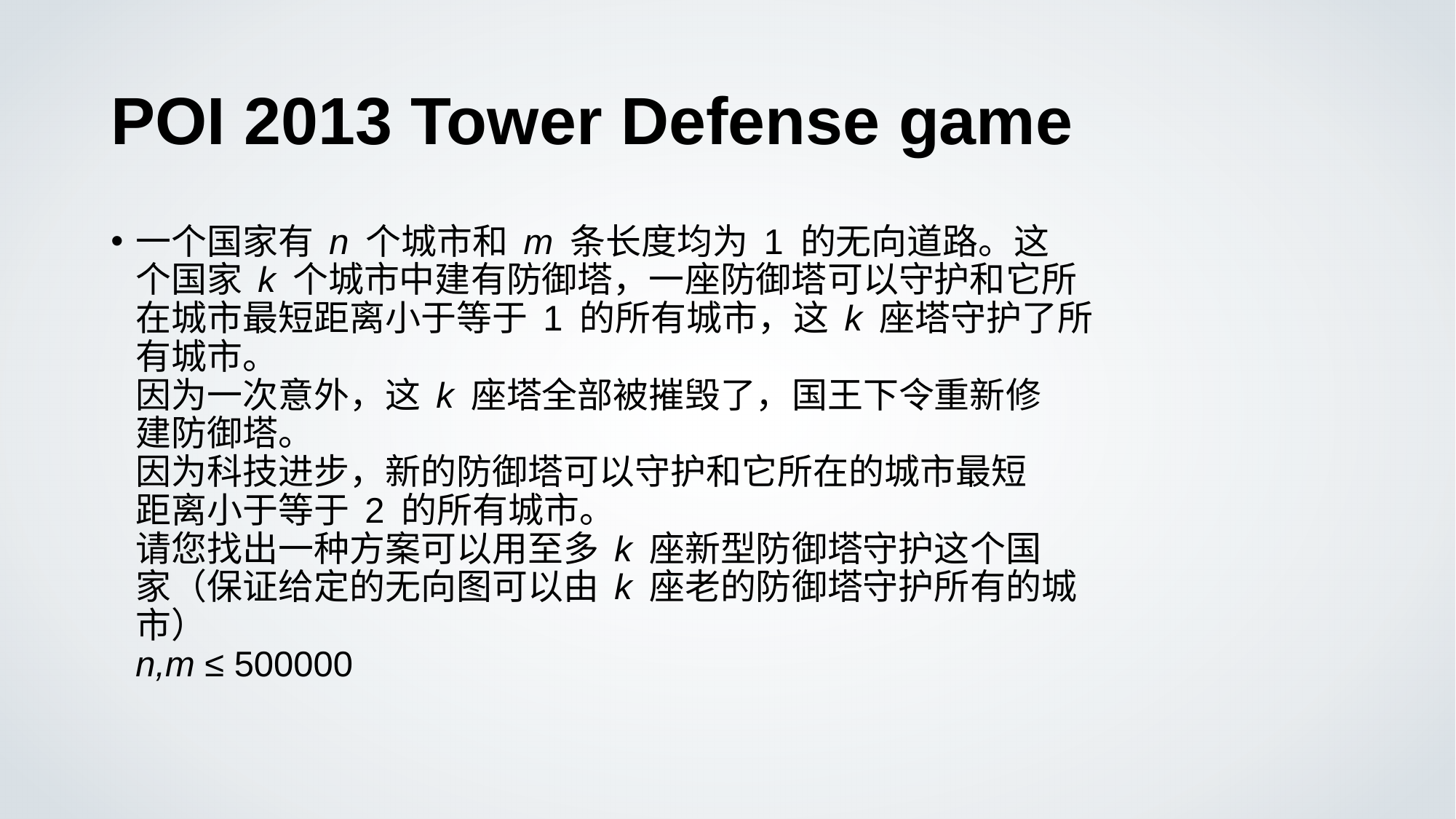

# POI 2013 Tower Defense game
一个国家有 n 个城市和 m 条长度均为 1 的无向道路。这
个国家 k 个城市中建有防御塔，一座防御塔可以守护和它所
在城市最短距离小于等于 1 的所有城市，这 k 座塔守护了所
有城市。
因为一次意外，这 k 座塔全部被摧毁了，国王下令重新修
建防御塔。
因为科技进步，新的防御塔可以守护和它所在的城市最短
距离小于等于 2 的所有城市。
请您找出一种方案可以用至多 k 座新型防御塔守护这个国
家（保证给定的无向图可以由 k 座老的防御塔守护所有的城
市）
n,m ≤ 500000